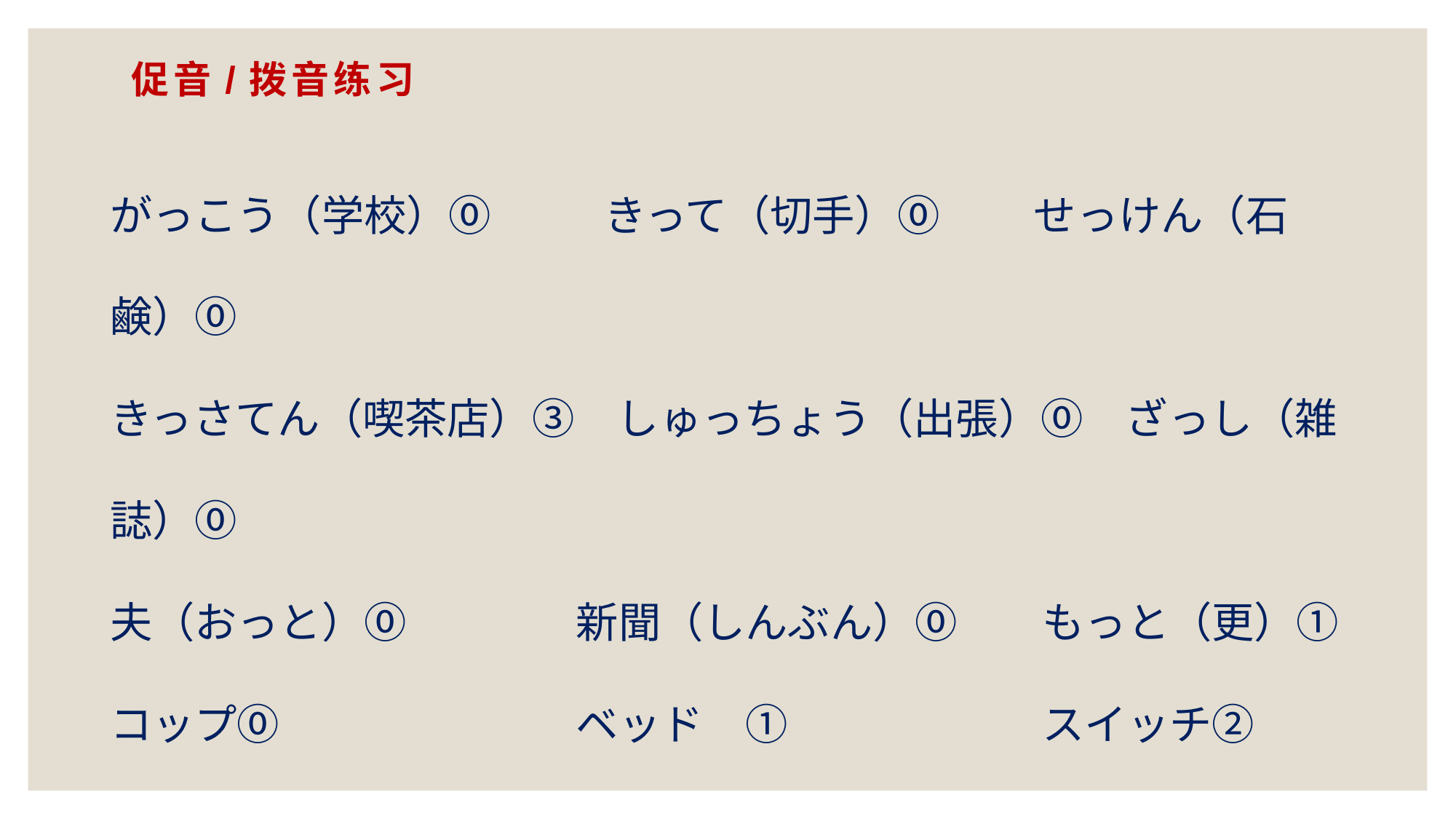

促音/拨音练习
がっこう（学校）⓪　　   きって（切手）⓪　　 せっけん（石鹸）⓪
きっさてん（喫茶店）③　しゅっちょう（出張）⓪　ざっし（雑誌）⓪
夫（おっと）⓪　　　　新聞（しんぶん）⓪　　もっと（更）①
コップ⓪　　　　　　　ベッド　①　　　　　　スイッチ②
ポケット②　　　　　　サッかー①　　　　　　ロボット②